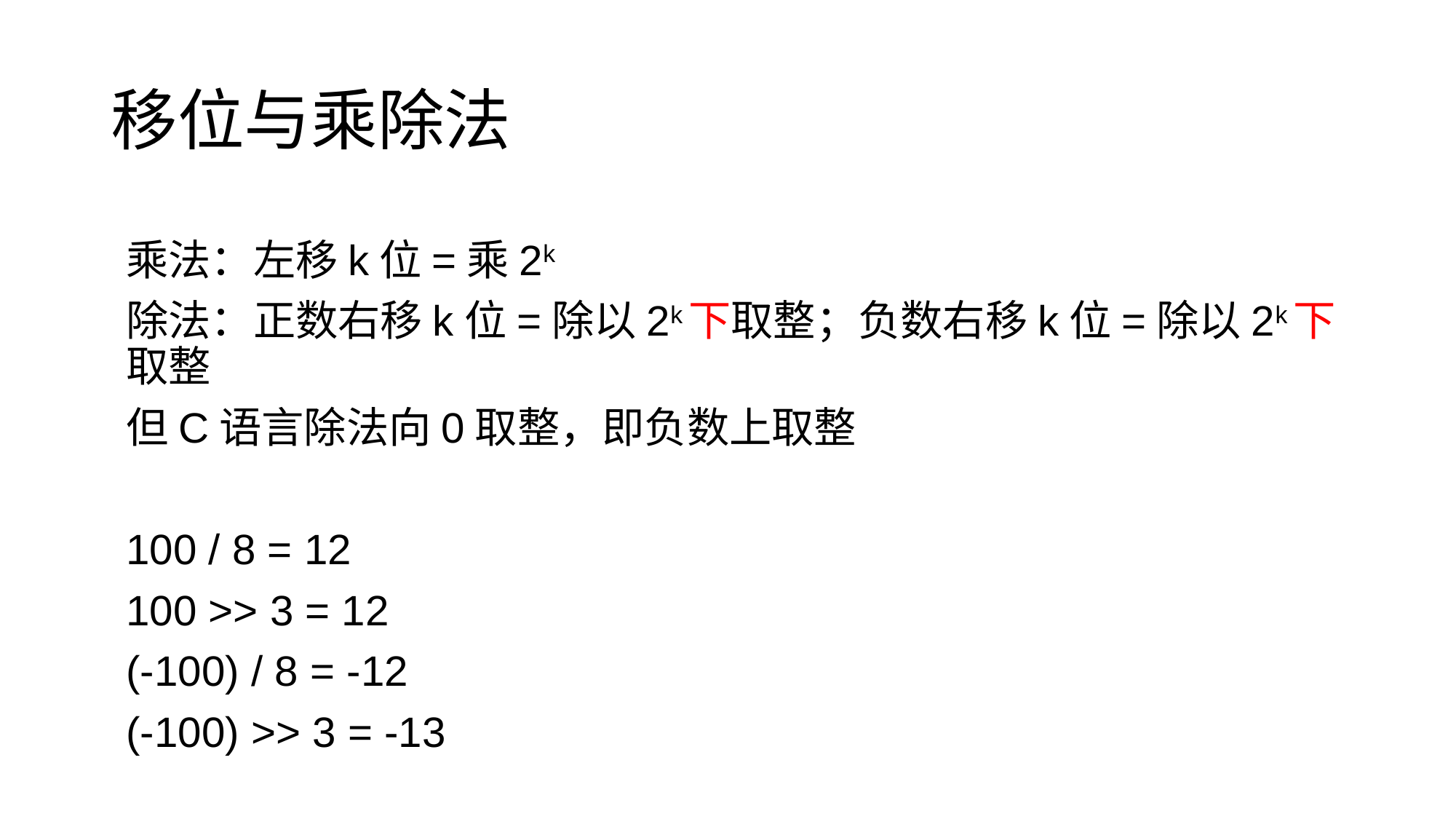

# 移位与乘除法

乘法：左移k位=乘2k
除法：正数右移k位=除以2k下取整；负数右移k位=除以2k下取整
但C语言除法向0取整，即负数上取整

100 / 8 = 12
100 >> 3 = 12
(-100) / 8 = -12
(-100) >> 3 = -13